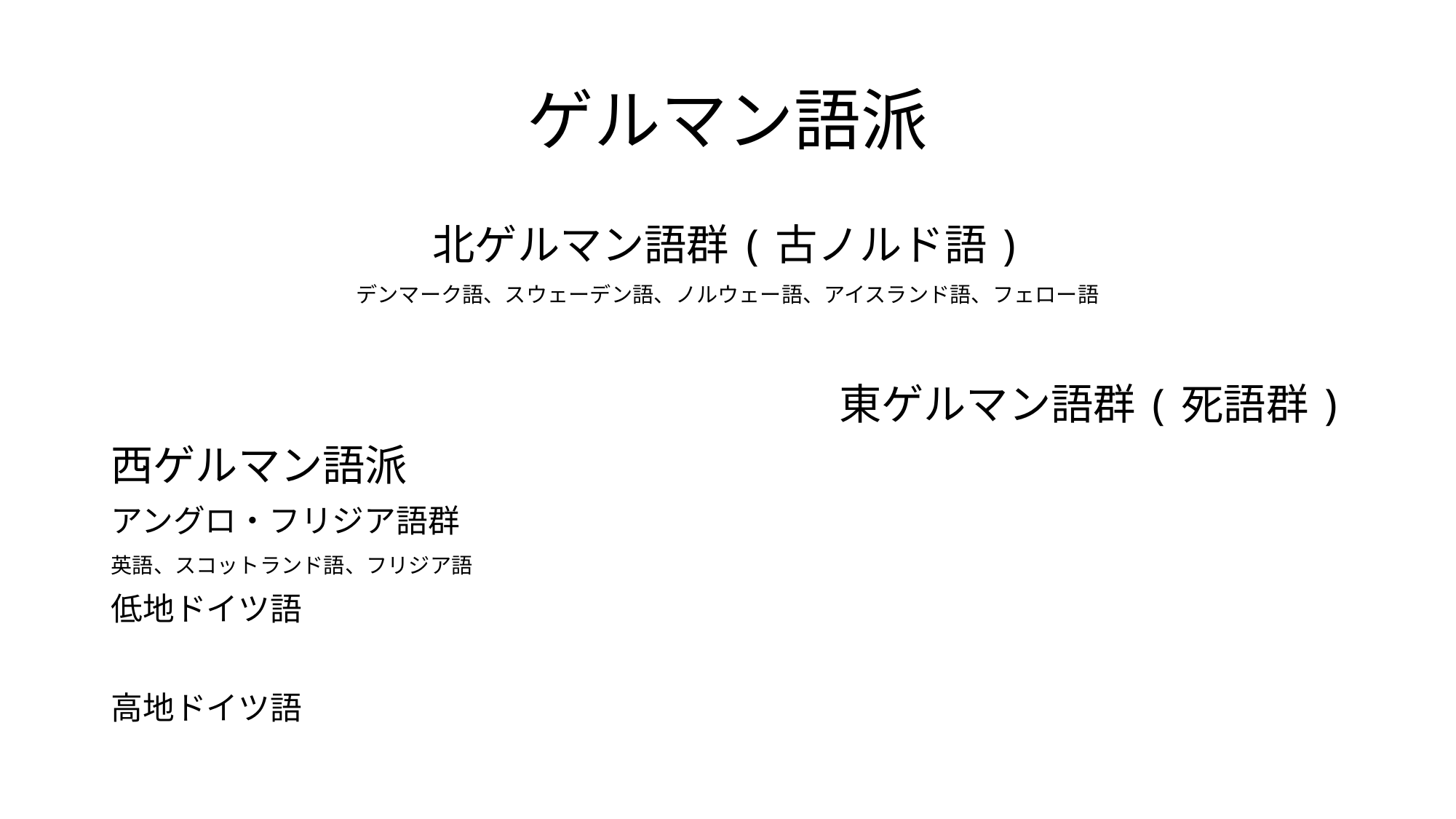

# ゲルマン語派
北ゲルマン語群(古ノルド語)
デンマーク語、スウェーデン語、ノルウェー語、アイスランド語、フェロー語

東ゲルマン語群(死語群)
西ゲルマン語派
アングロ・フリジア語群
英語、スコットランド語、フリジア語
低地ドイツ語

高地ドイツ語